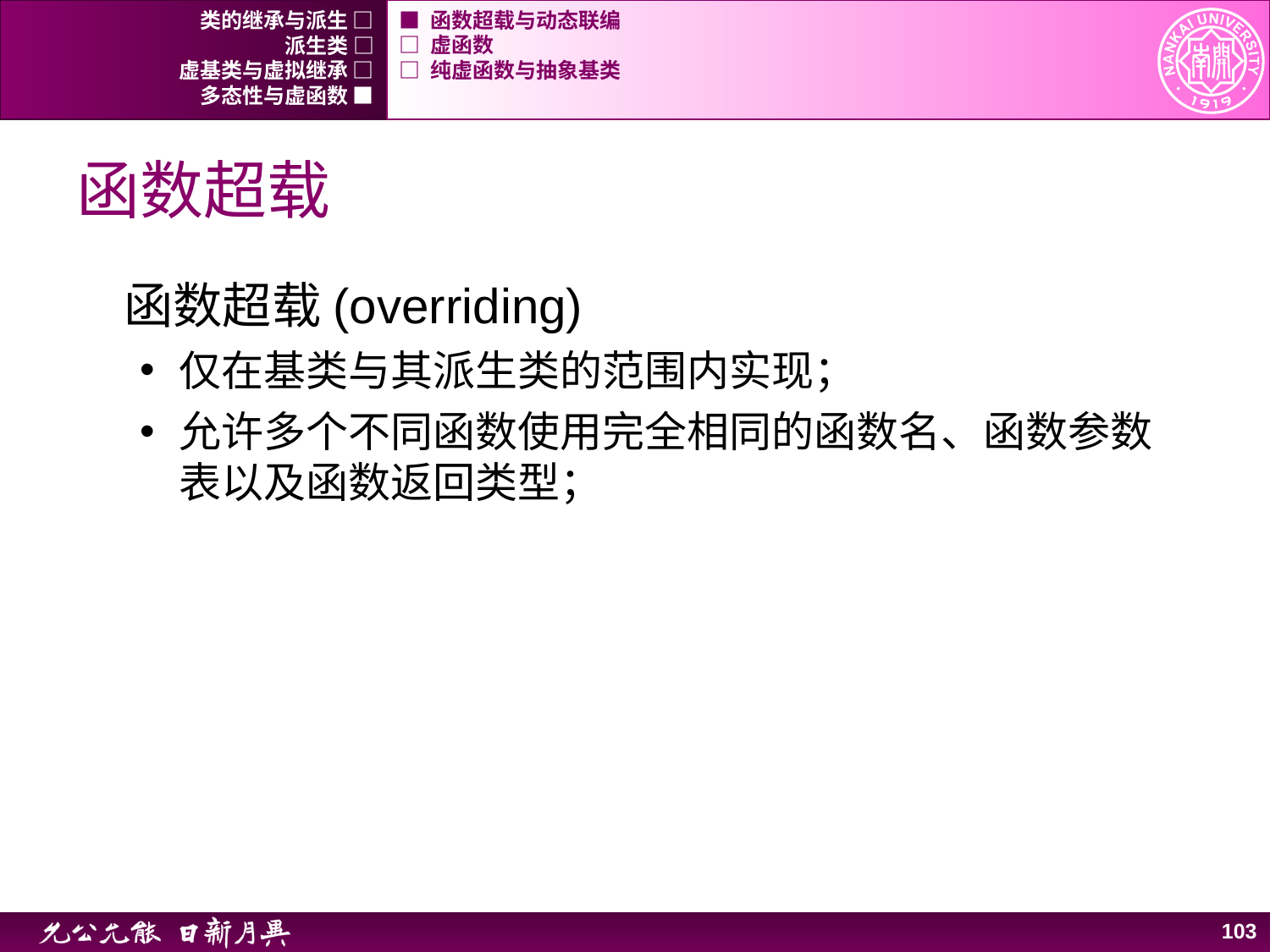

类的继承与派生 □
■ 函数超载与动态联编
派生类 □
□ 虚函数
虚基类与虚拟继承 □
□ 纯虚函数与抽象基类
多态性与虚函数 ■

# 函数超载
函数超载(overriding)
仅在基类与其派生类的范围内实现；
允许多个不同函数使用完全相同的函数名、函数参数表以及函数返回类型；

103